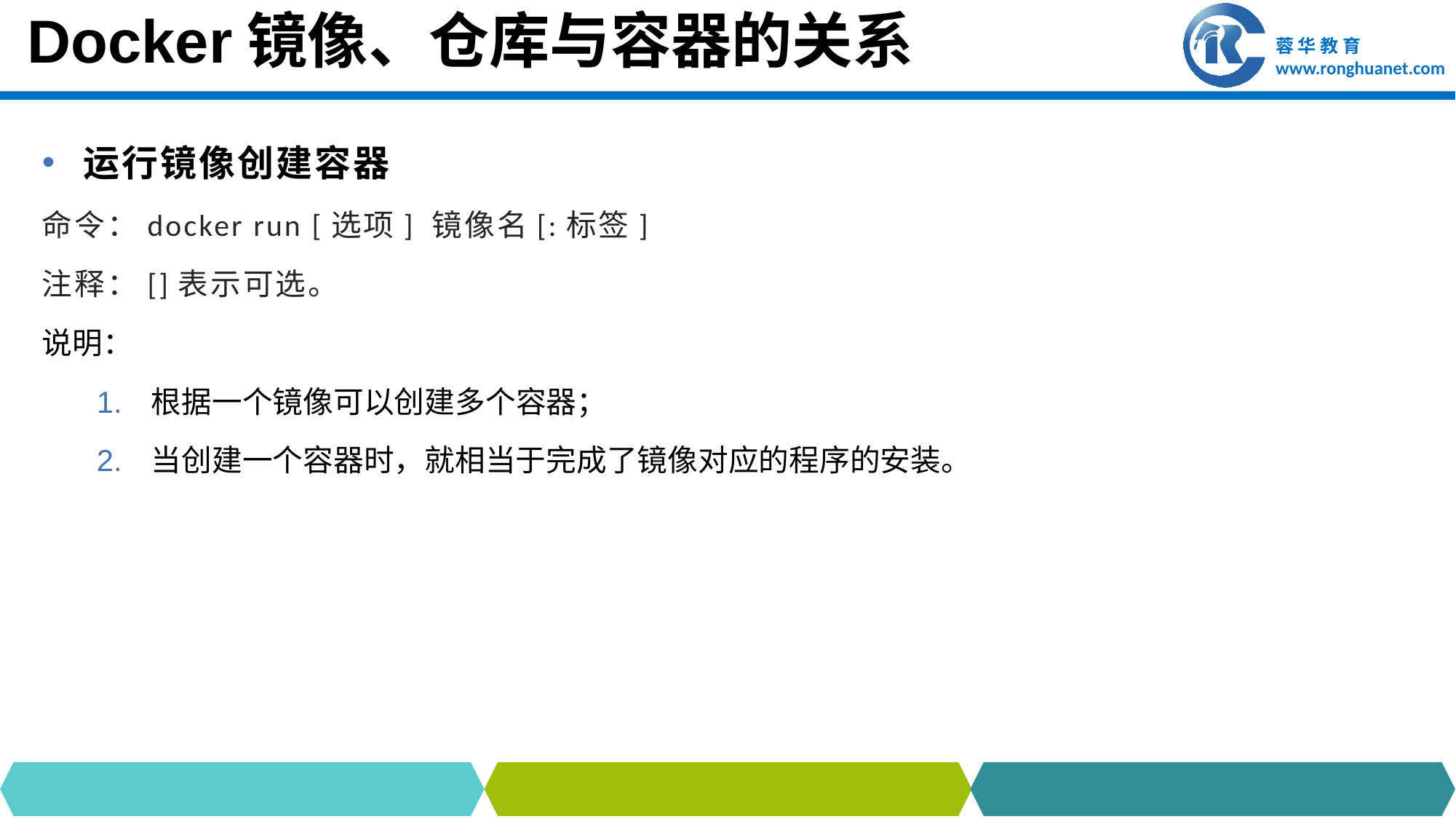

# Docker镜像、仓库与容器的关系
运行镜像创建容器
命令：docker run [选项] 镜像名[:标签]
注释：[]表示可选。
说明：
根据一个镜像可以创建多个容器；
当创建一个容器时，就相当于完成了镜像对应的程序的安装。